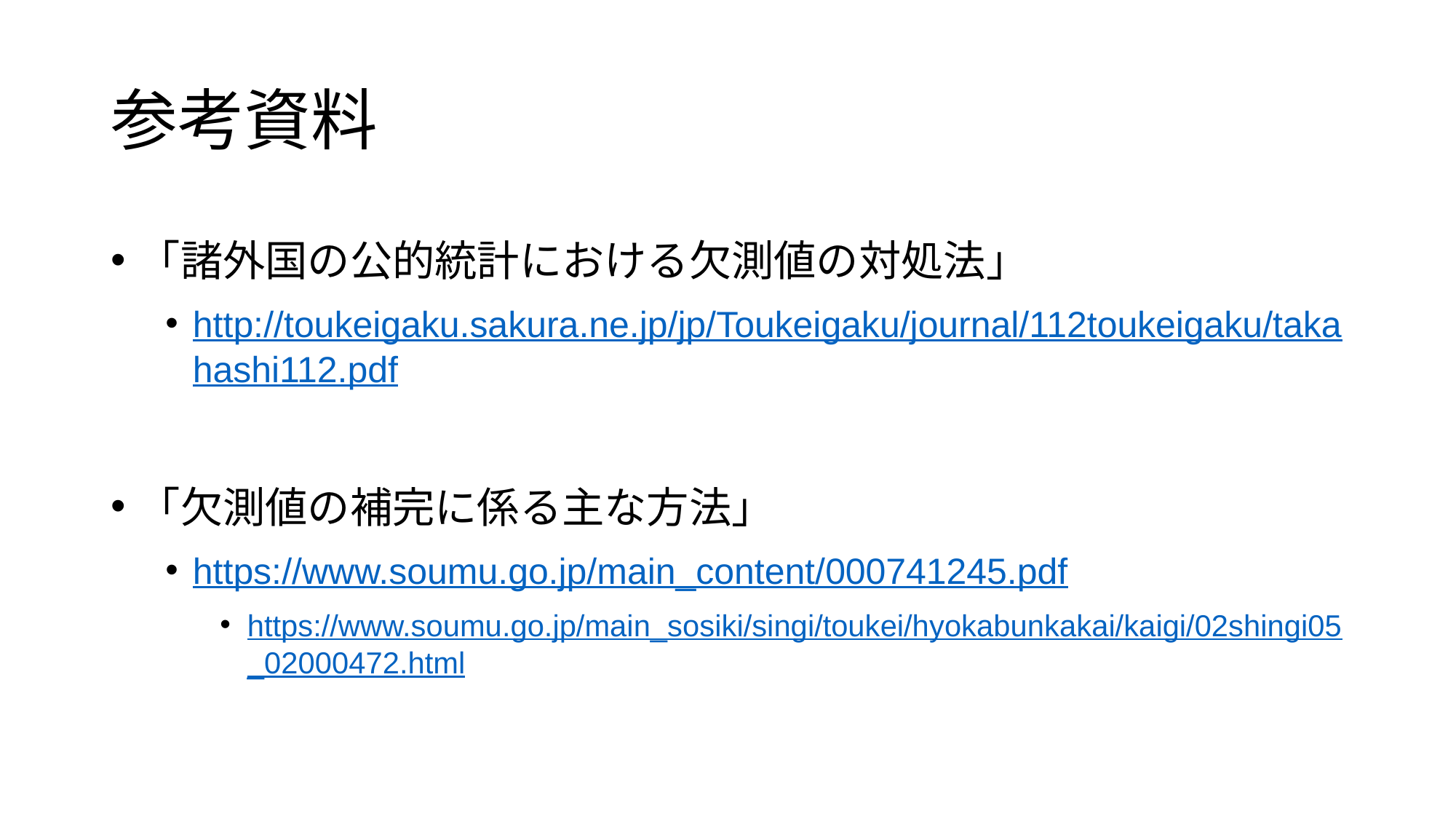

# 参考資料
「諸外国の公的統計における欠測値の対処法」
http://toukeigaku.sakura.ne.jp/jp/Toukeigaku/journal/112toukeigaku/takahashi112.pdf

「欠測値の補完に係る主な方法」
https://www.soumu.go.jp/main_content/000741245.pdf
https://www.soumu.go.jp/main_sosiki/singi/toukei/hyokabunkakai/kaigi/02shingi05_02000472.html